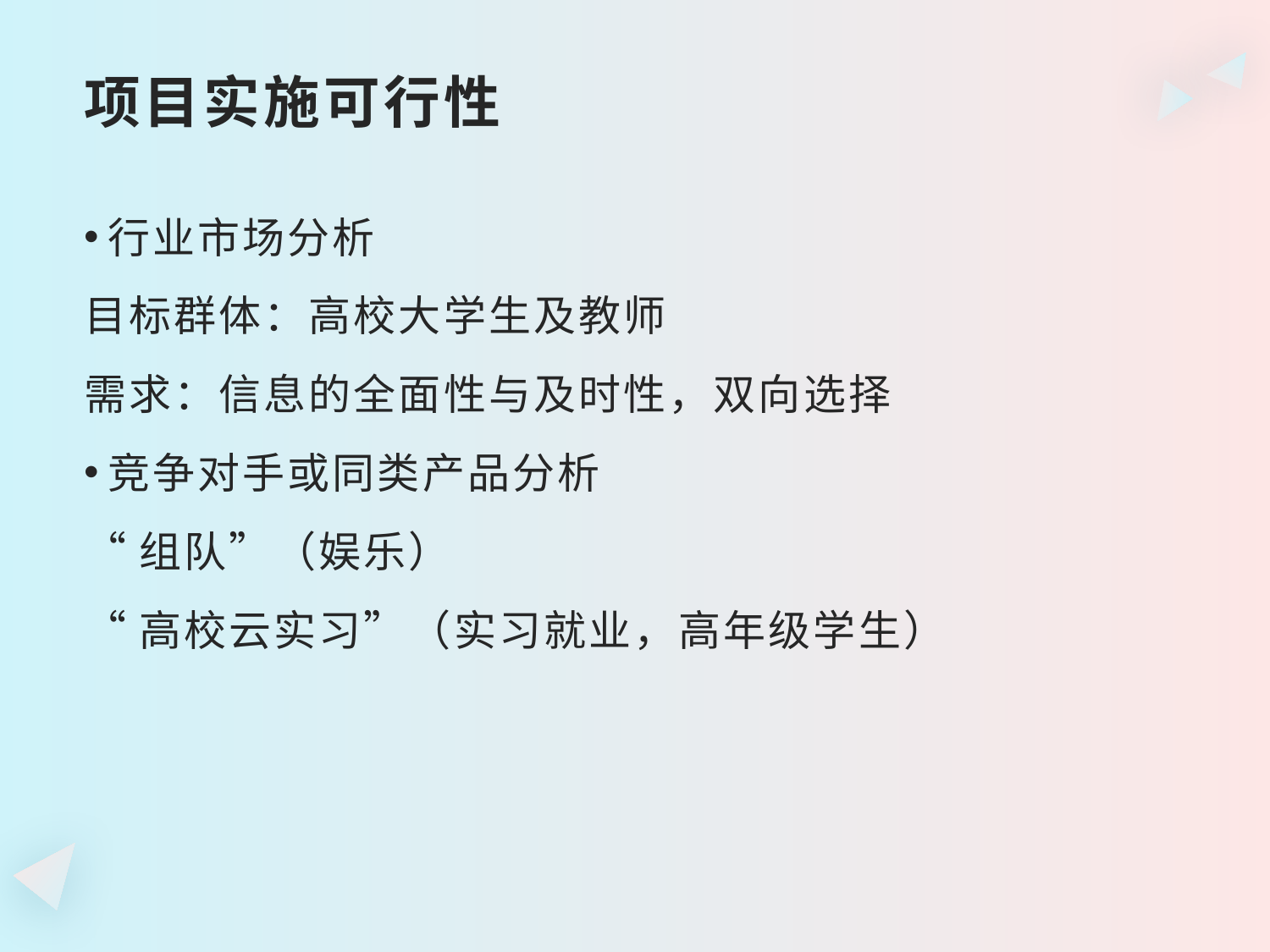

# 项目实施可行性

行业市场分析
目标群体：高校大学生及教师
需求：信息的全面性与及时性，双向选择
竞争对手或同类产品分析
“组队”（娱乐）
“高校云实习”（实习就业，高年级学生）